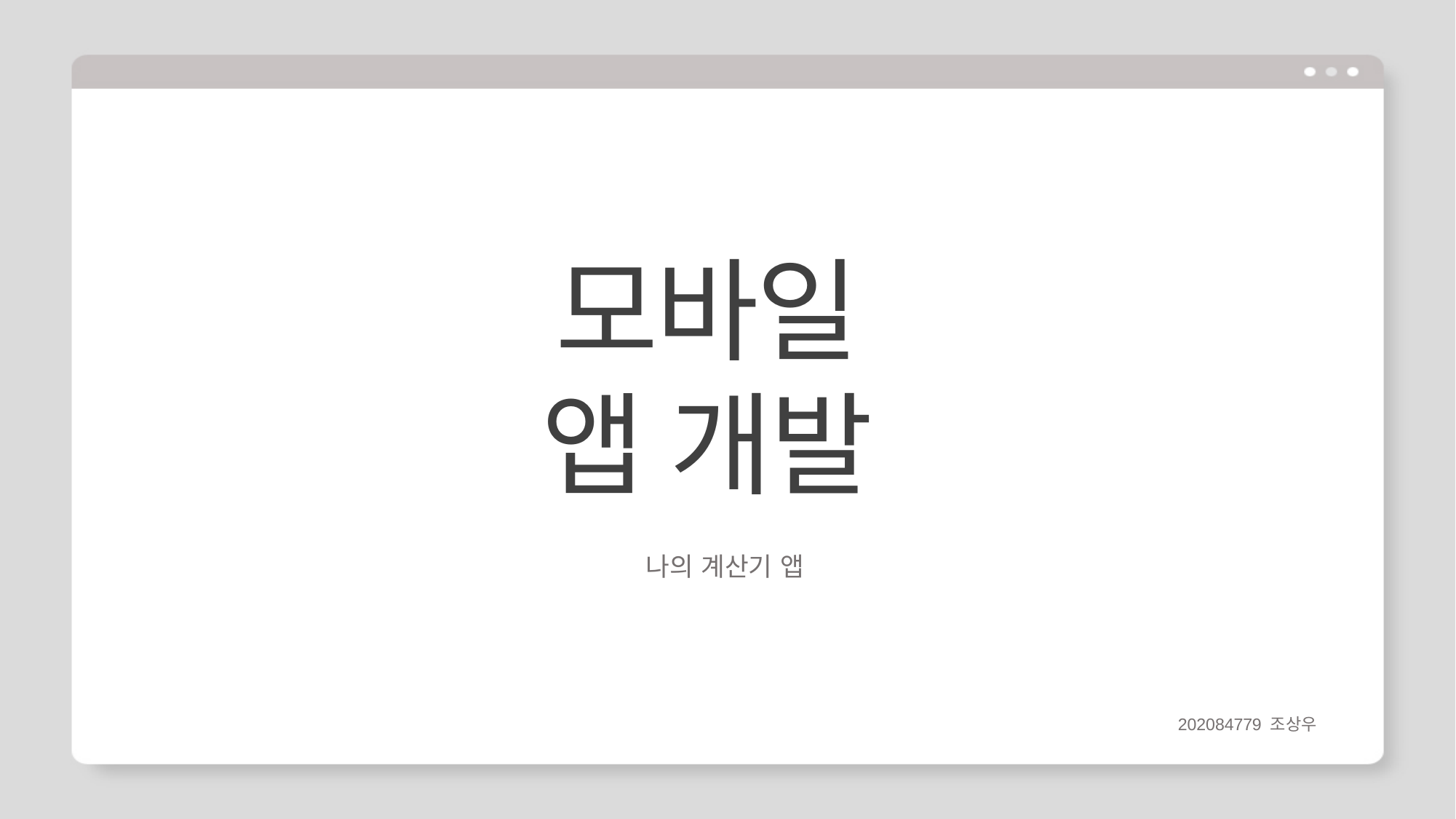

모바일
앱 개발
나의 계산기 앱
202084779 조상우